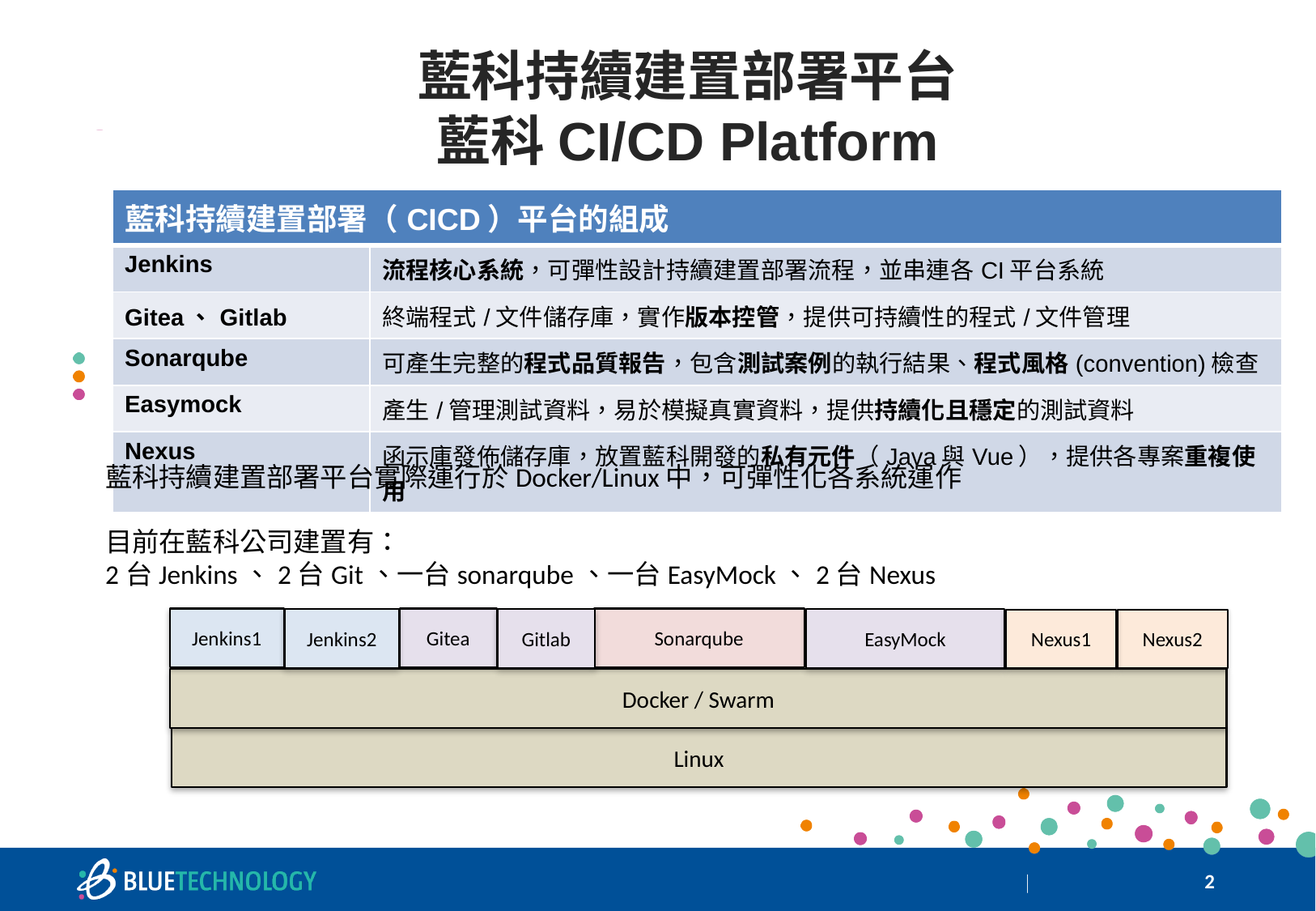

# 藍科持續建置部署平台 藍科CI/CD Platform
| 藍科持續建置部署（CICD）平台的組成 |  |
| --- | --- |
| Jenkins | 流程核心系統，可彈性設計持續建置部署流程，並串連各CI平台系統 |
| Gitea、Gitlab | 終端程式/文件儲存庫，實作版本控管，提供可持續性的程式/文件管理 |
| Sonarqube | 可產生完整的程式品質報告，包含測試案例的執行結果、程式風格(convention)檢查 |
| Easymock | 產生/管理測試資料，易於模擬真實資料，提供持續化且穩定的測試資料 |
| Nexus | 函示庫發佈儲存庫，放置藍科開發的私有元件（Java與Vue），提供各專案重複使用 |
藍科持續建置部署平台實際運行於Docker/Linux中，可彈性化各系統運作

目前在藍科公司建置有：
2台Jenkins、2台Git、一台sonarqube、一台EasyMock、2台Nexus
Gitea
Jenkins1
Sonarqube
Jenkins2
EasyMock
Gitlab
Nexus1
Nexus2
Docker / Swarm
Linux